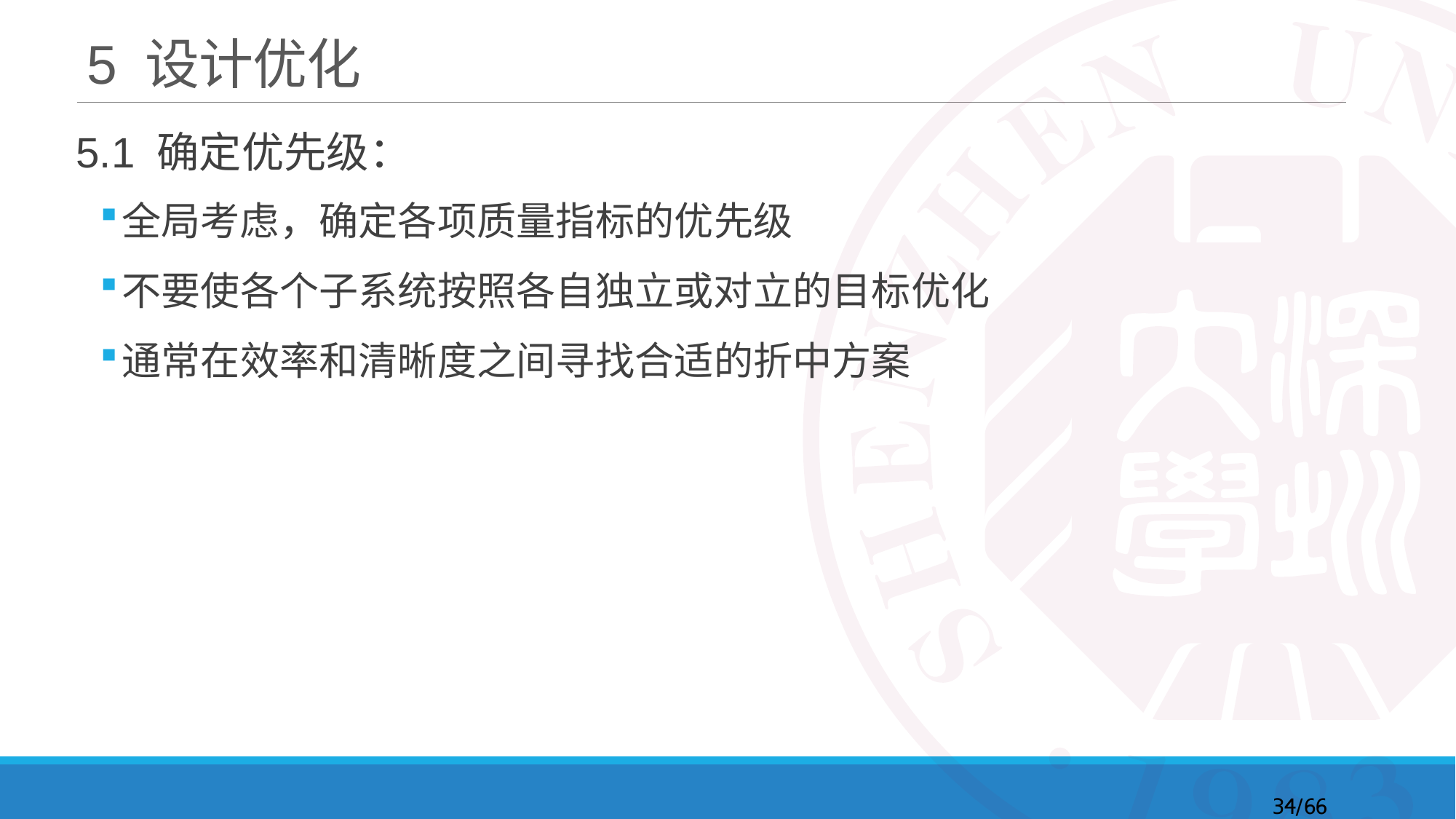

# 5 设计优化
5.1 确定优先级：
全局考虑，确定各项质量指标的优先级
不要使各个子系统按照各自独立或对立的目标优化
通常在效率和清晰度之间寻找合适的折中方案

34/66